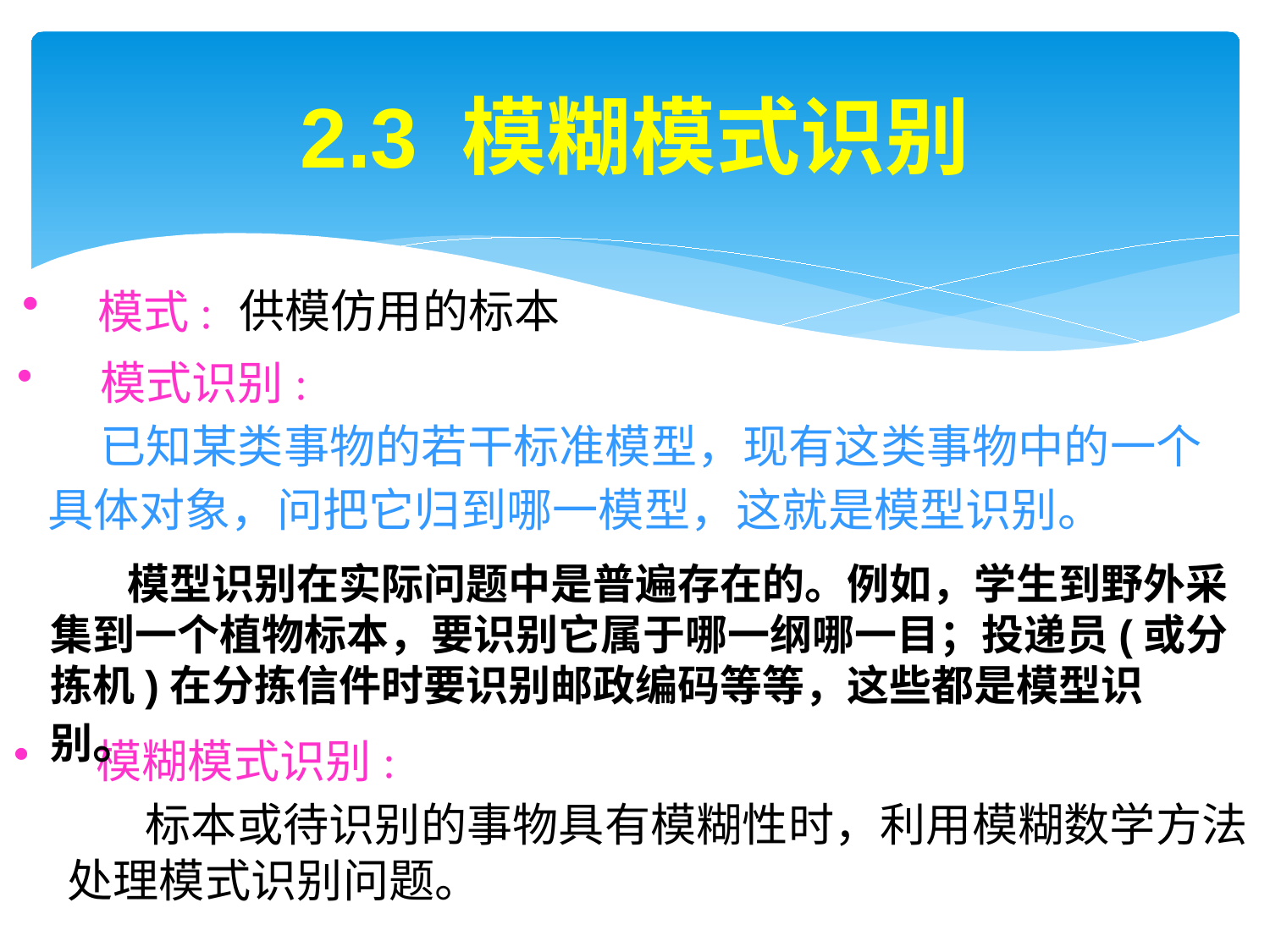

# 2.3 模糊模式识别
   模式:
供模仿用的标本
    模式识别:
    已知某类事物的若干标准模型，现有这类事物中的一个
具体对象，问把它归到哪一模型，这就是模型识别。
       模型识别在实际问题中是普遍存在的。例如，学生到野外采集到一个植物标本，要识别它属于哪一纲哪一目；投递员(或分拣机)在分拣信件时要识别邮政编码等等，这些都是模型识别。
    模糊模式识别:
      标本或待识别的事物具有模糊性时，利用模糊数学方法处理模式识别问题。